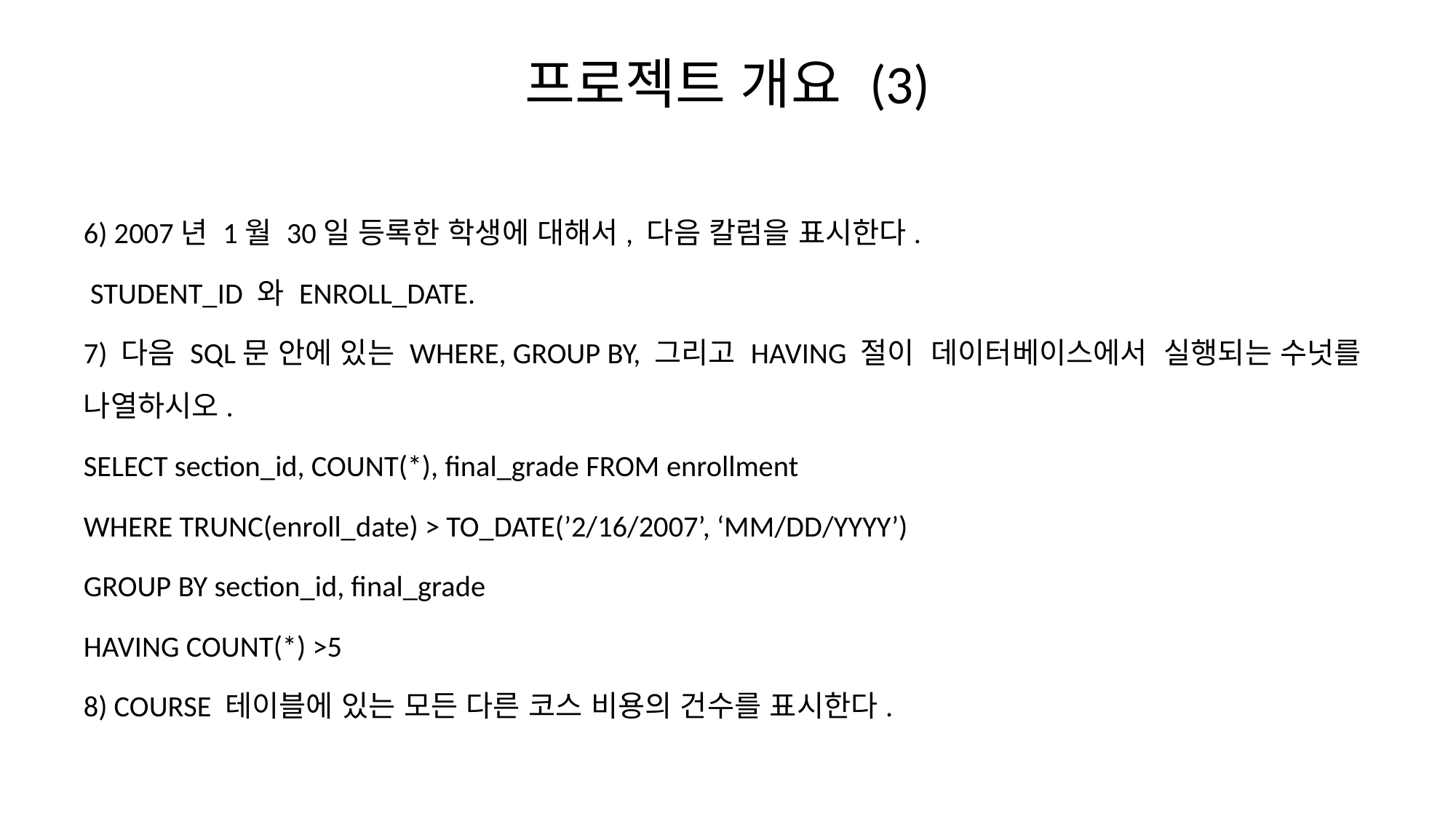

# 프로젝트 개요 (3)
6) 2007년 1월 30일 등록한 학생에 대해서, 다음 칼럼을 표시한다.
 STUDENT_ID 와 ENROLL_DATE.
7) 다음 SQL문 안에 있는 WHERE, GROUP BY, 그리고 HAVING 절이  데이터베이스에서  실행되는 수넛를 나열하시오.
SELECT section_id, COUNT(*), final_grade FROM enrollment
WHERE TRUNC(enroll_date) > TO_DATE(’2/16/2007’, ‘MM/DD/YYYY’)
GROUP BY section_id, final_grade
HAVING COUNT(*) >5
8) COURSE 테이블에 있는 모든 다른 코스 비용의 건수를 표시한다.